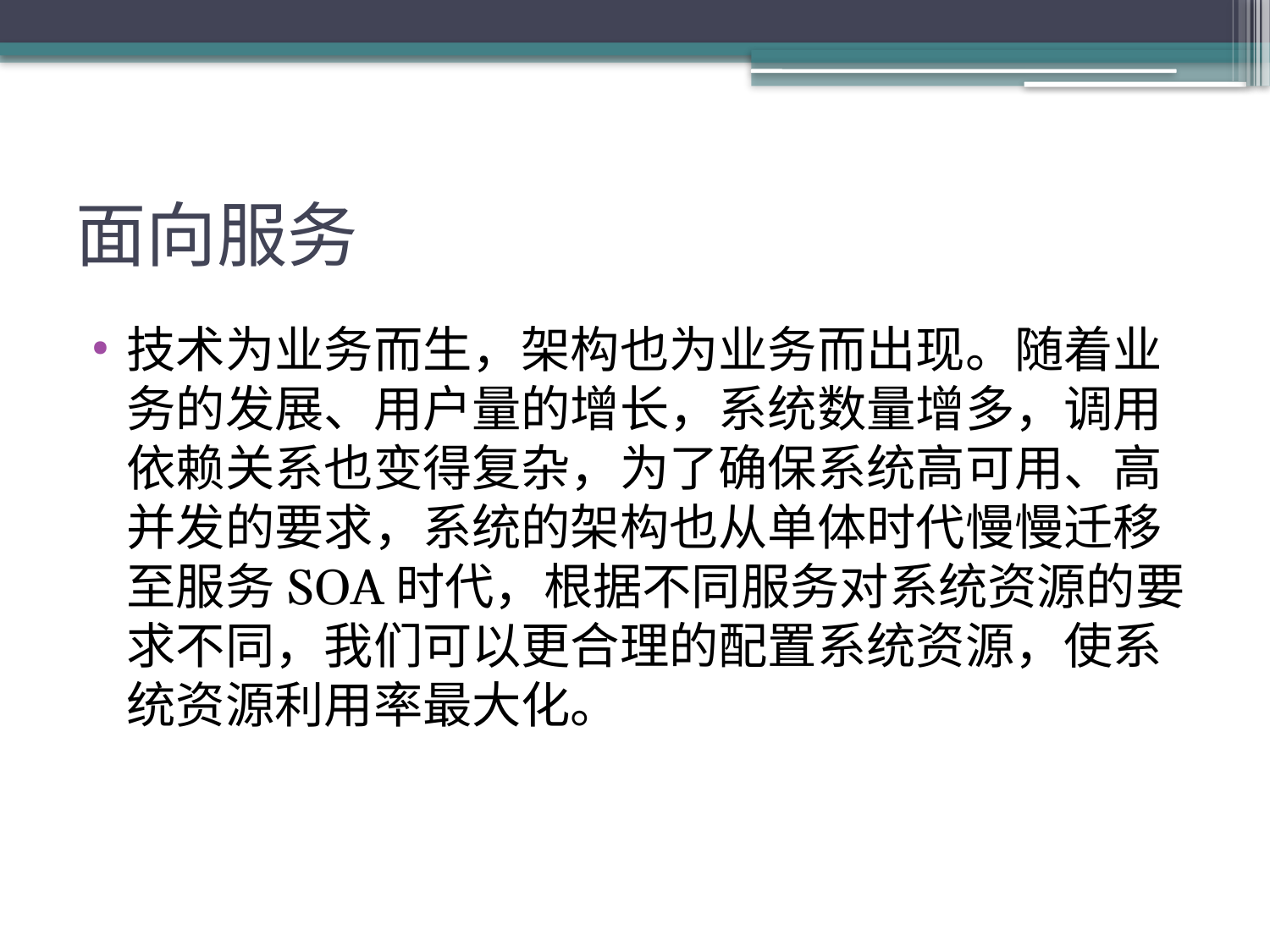

# 面向服务
技术为业务而生，架构也为业务而出现。随着业务的发展、用户量的增长，系统数量增多，调用依赖关系也变得复杂，为了确保系统高可用、高并发的要求，系统的架构也从单体时代慢慢迁移至服务SOA时代，根据不同服务对系统资源的要求不同，我们可以更合理的配置系统资源，使系统资源利用率最大化。